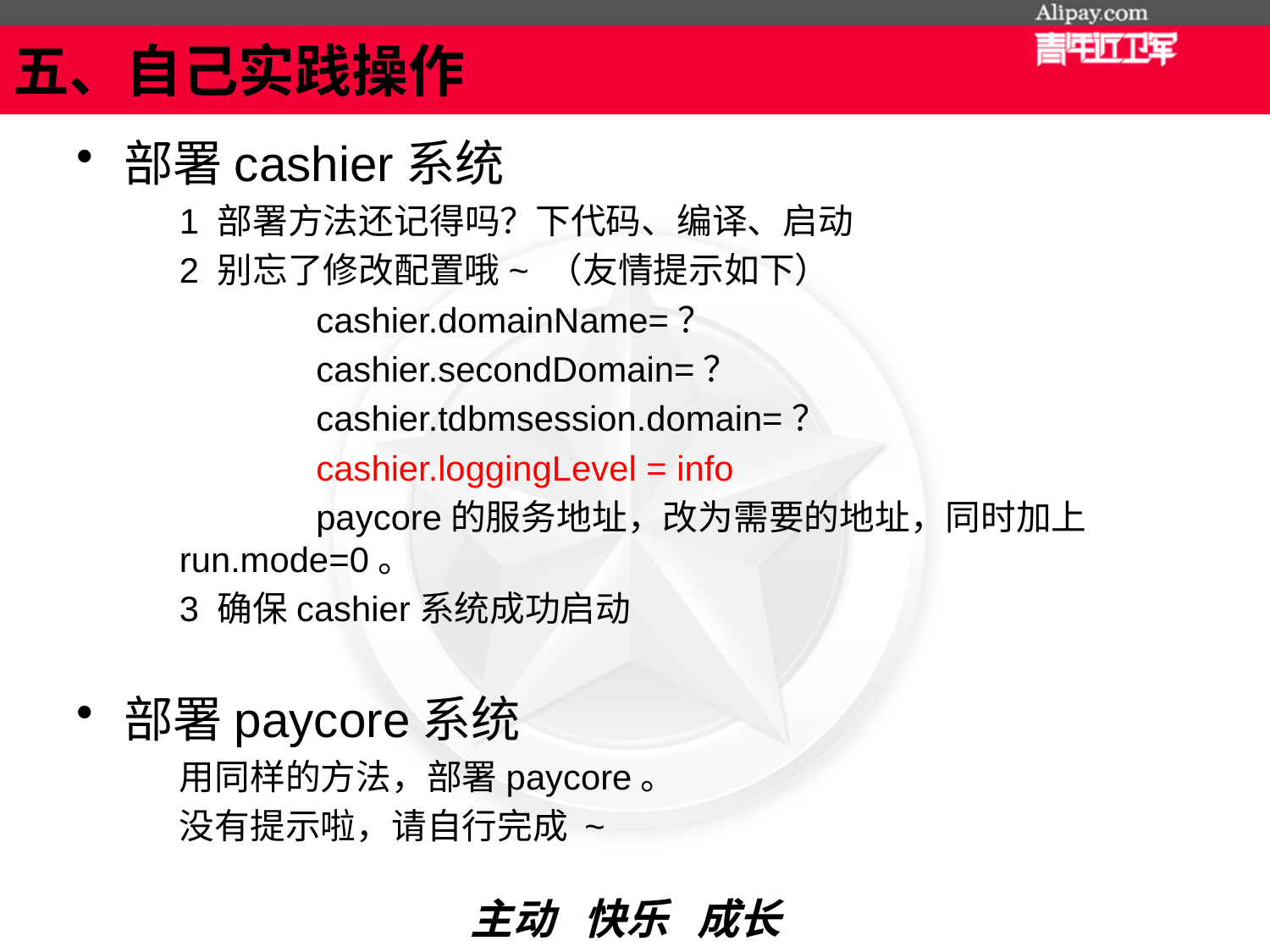

# 五、自己实践操作
部署cashier系统
	1 部署方法还记得吗？下代码、编译、启动
	2 别忘了修改配置哦~ （友情提示如下）
		 cashier.domainName=？
	 	 cashier.secondDomain=？
		 cashier.tdbmsession.domain=？
		 cashier.loggingLevel = info
		 paycore的服务地址，改为需要的地址，同时加上run.mode=0。
	3 确保cashier系统成功启动

部署paycore系统
	用同样的方法，部署paycore。
	没有提示啦，请自行完成 ~
主动   快乐   成长